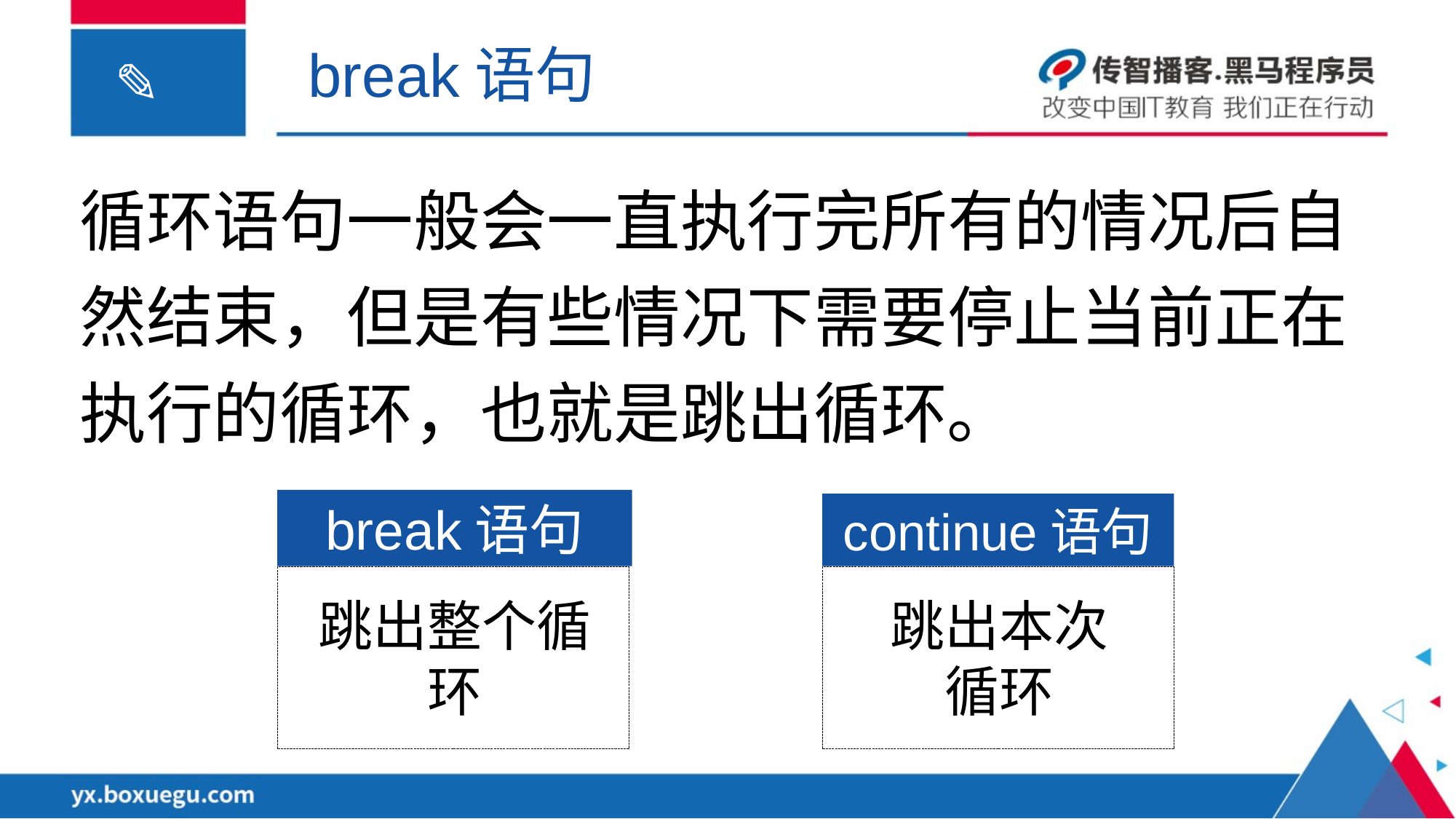

break语句
循环语句一般会一直执行完所有的情况后自然结束，但是有些情况下需要停止当前正在执行的循环，也就是跳出循环。
break语句
continue语句

跳出本次循环
跳出整个循环